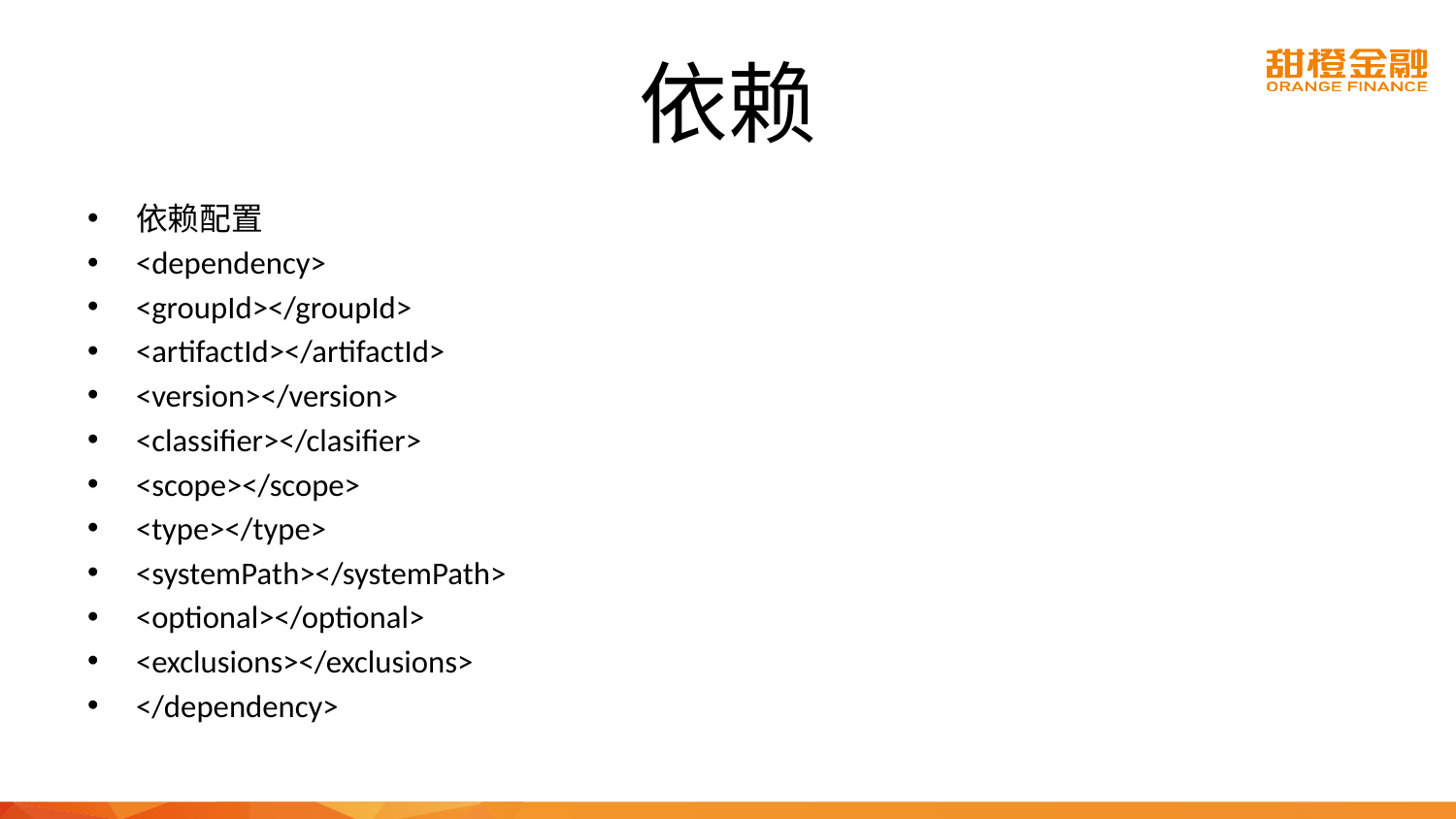

# 依赖
依赖配置
<dependency>
<groupId></groupId>
<artifactId></artifactId>
<version></version>
<classifier></clasifier>
<scope></scope>
<type></type>
<systemPath></systemPath>
<optional></optional>
<exclusions></exclusions>
</dependency>